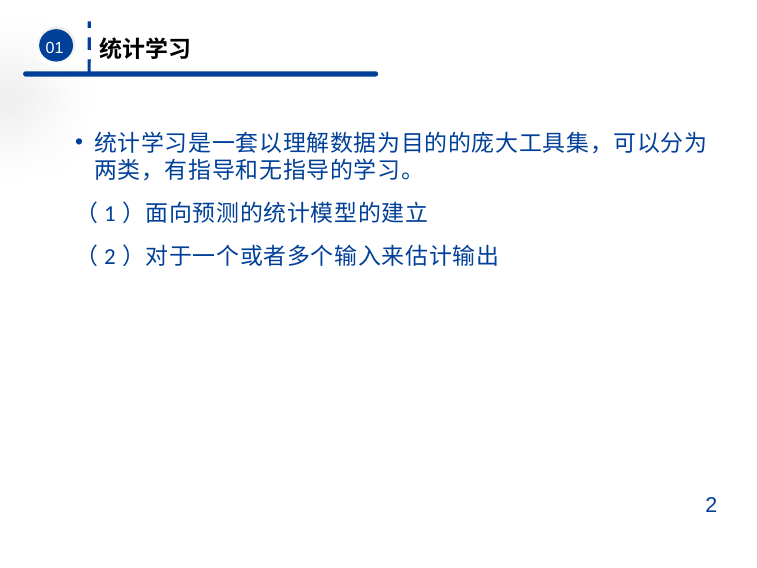

01
统计学习

统计学习是一套以理解数据为目的的庞大工具集，可以分为两类，有指导和无指导的学习。
（1）面向预测的统计模型的建立
（2）对于一个或者多个输入来估计输出